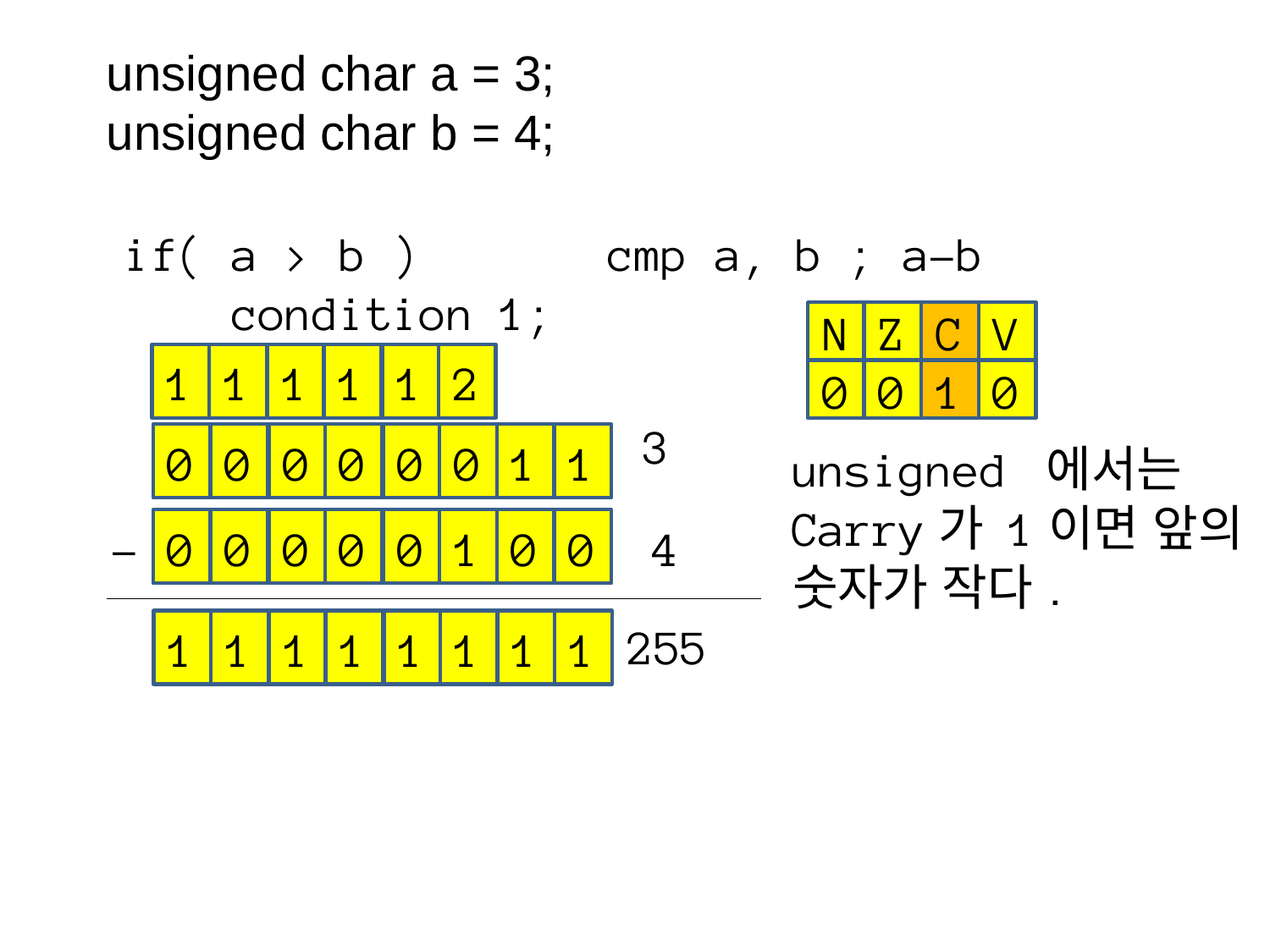

unsigned char a = 3;
unsigned char b = 4;
if( a > b )       cmp a, b ; a-b
    condition 1;
N
Z
C
V
0
0
1
0
1
1
1
1
1
2
3
0
0
0
0
0
0
1
1
unsigned 에서는 Carry가 1이면 앞의 숫자가 작다.
-
4
0
0
0
0
0
1
0
0
255
1
1
1
1
1
1
1
1